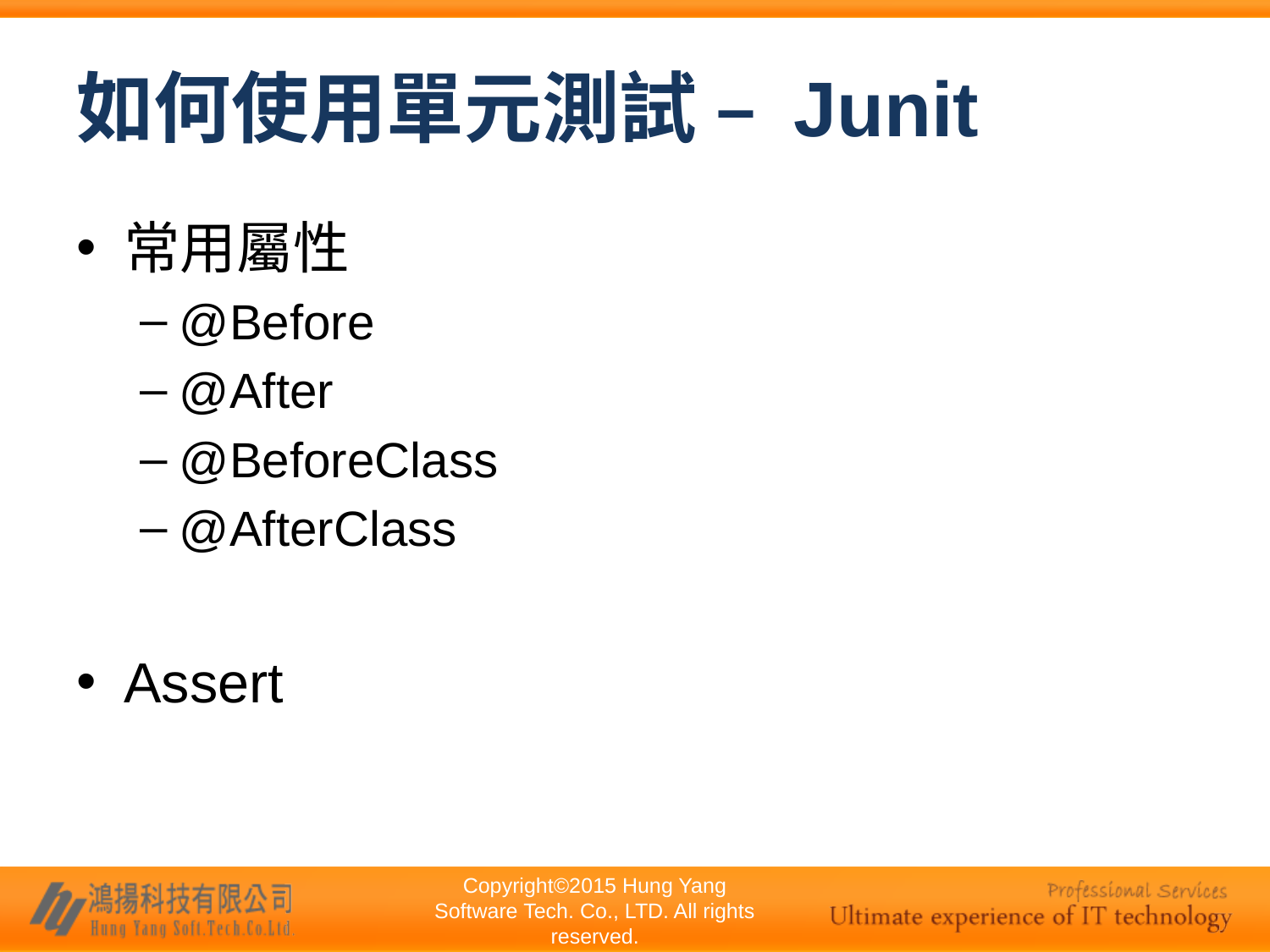

# 如何使用單元測試 – Junit
常用屬性
@Before
@After
@BeforeClass
@AfterClass

Assert